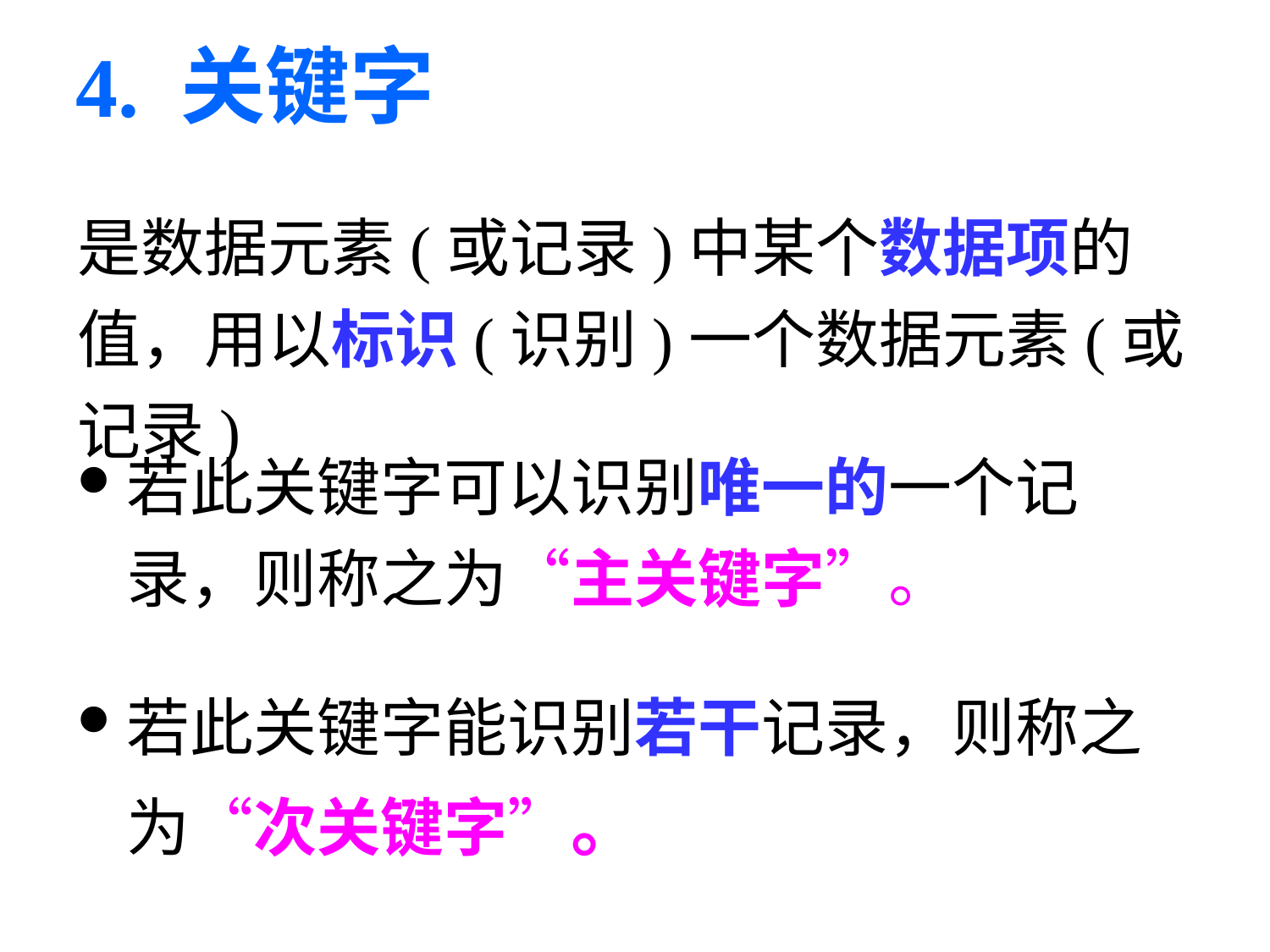

4. 关键字
是数据元素(或记录)中某个数据项的值，用以标识(识别)一个数据元素(或记录)
若此关键字可以识别唯一的一个记录，则称之为“主关键字”。
若此关键字能识别若干记录，则称之为“次关键字”。